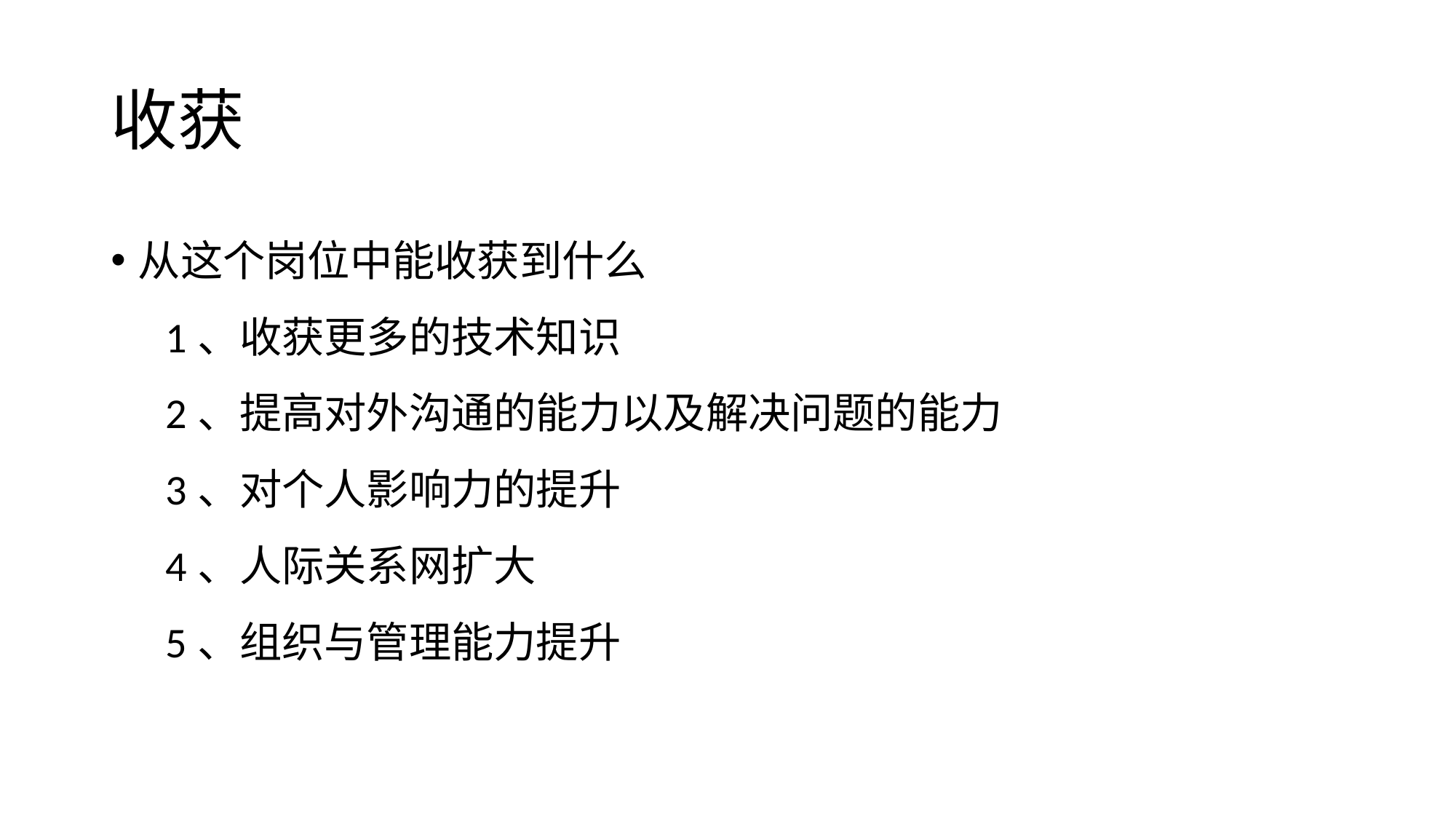

# 收获
从这个岗位中能收获到什么
1、收获更多的技术知识
2、提高对外沟通的能力以及解决问题的能力
3、对个人影响力的提升
4、人际关系网扩大
5、组织与管理能力提升